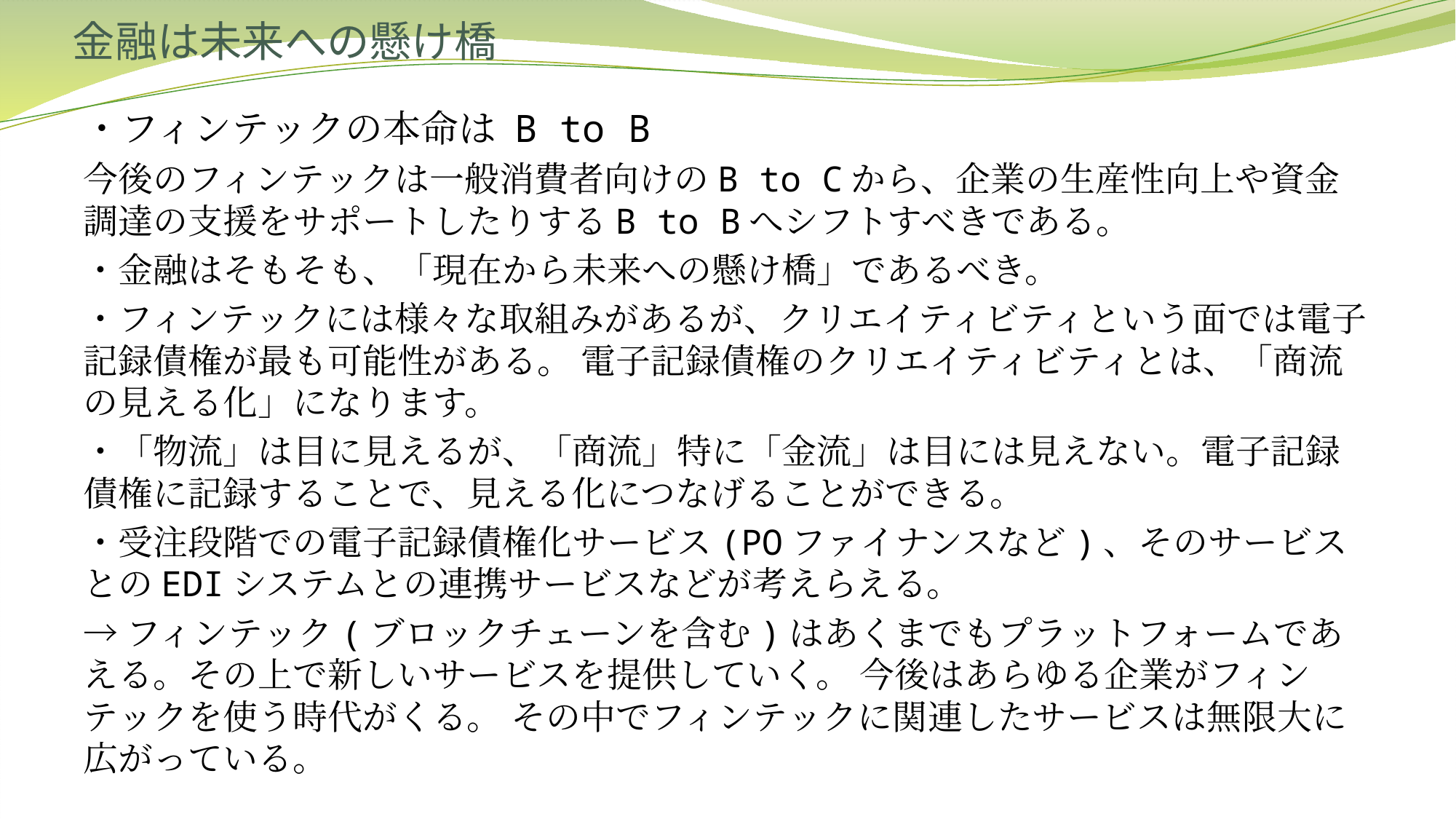

# 金融は未来への懸け橋
・フィンテックの本命は B to B
今後のフィンテックは一般消費者向けのB to Cから、企業の生産性向上や資金調達の支援をサポートしたりするB to Bへシフトすべきである。
・金融はそもそも、「現在から未来への懸け橋」であるべき。
・フィンテックには様々な取組みがあるが、クリエイティビティという面では電子記録債権が最も可能性がある。 電子記録債権のクリエイティビティとは、「商流の見える化」になります。
・「物流」は目に見えるが、「商流」特に「金流」は目には見えない。電子記録債権に記録することで、見える化につなげることができる。
・受注段階での電子記録債権化サービス(POファイナンスなど)、そのサービスとのEDIシステムとの連携サービスなどが考えらえる。
→フィンテック(ブロックチェーンを含む)はあくまでもプラットフォームであえる。その上で新しいサービスを提供していく。 今後はあらゆる企業がフィンテックを使う時代がくる。 その中でフィンテックに関連したサービスは無限大に広がっている。